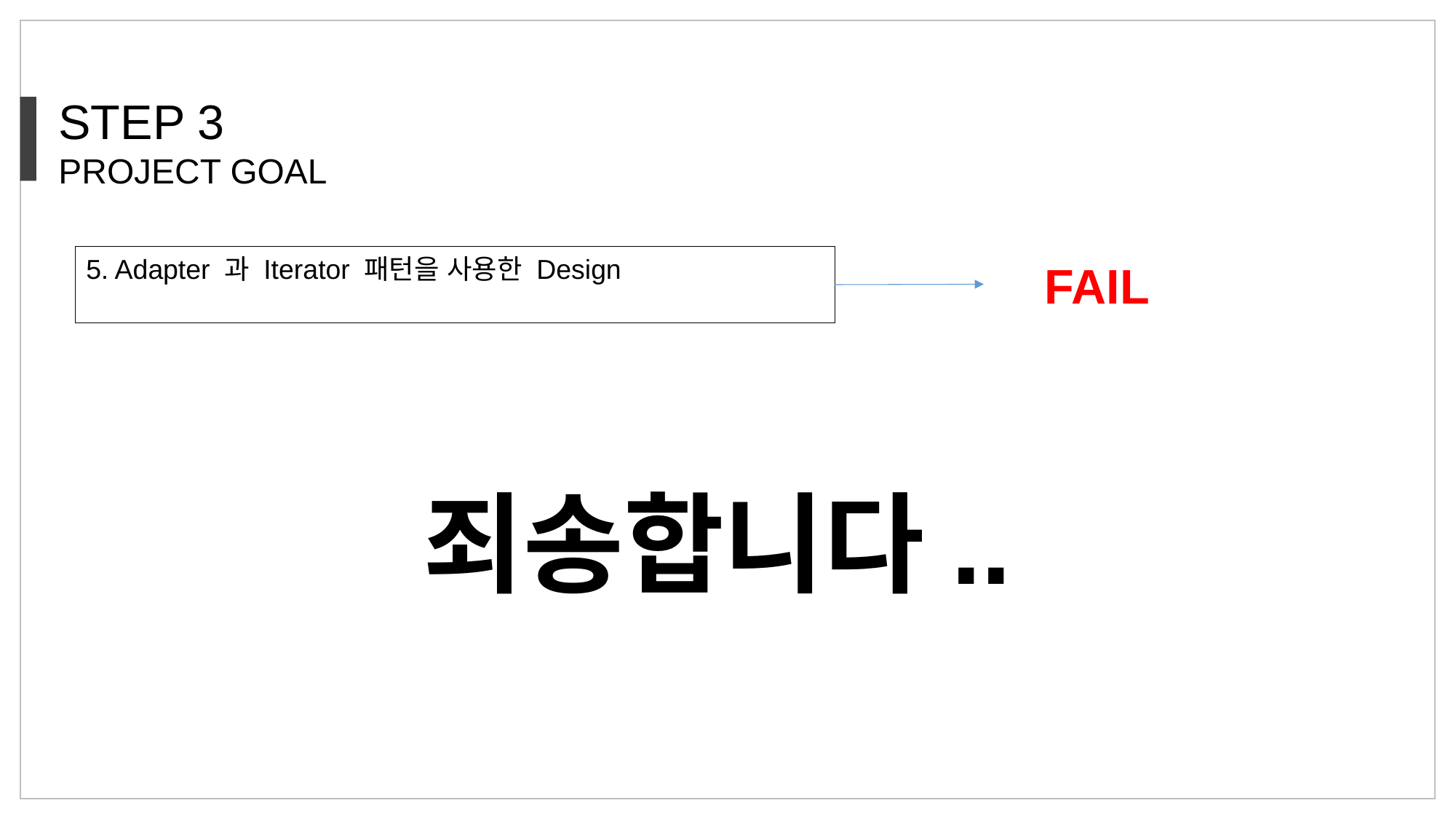

STEP 3
PROJECT GOAL

5. Adapter 과 Iterator 패턴을 사용한 Design

FAIL
죄송합니다..